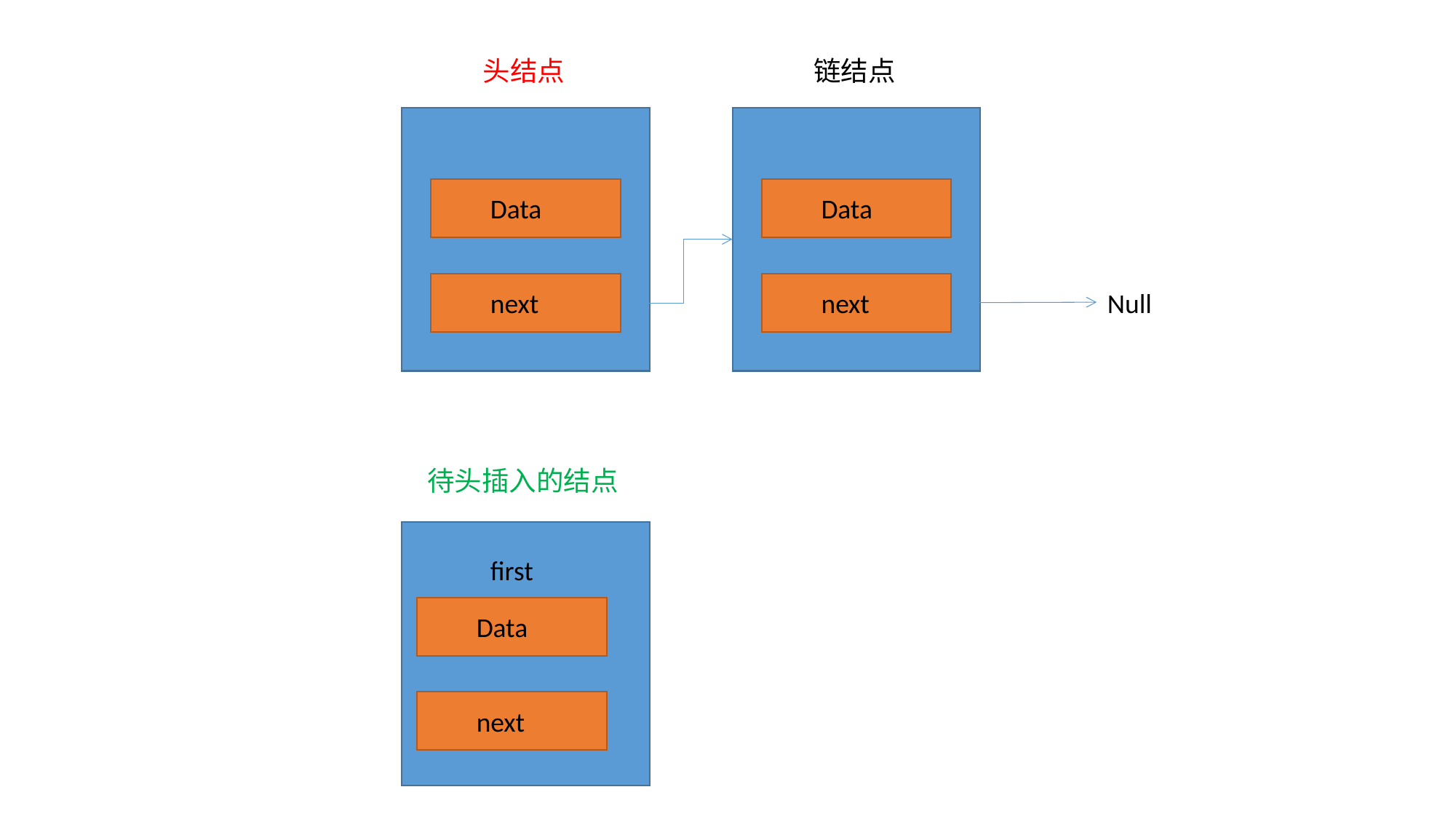

头结点
链结点

Data
Data

next
next
Null
待头插入的结点

first

Data

next